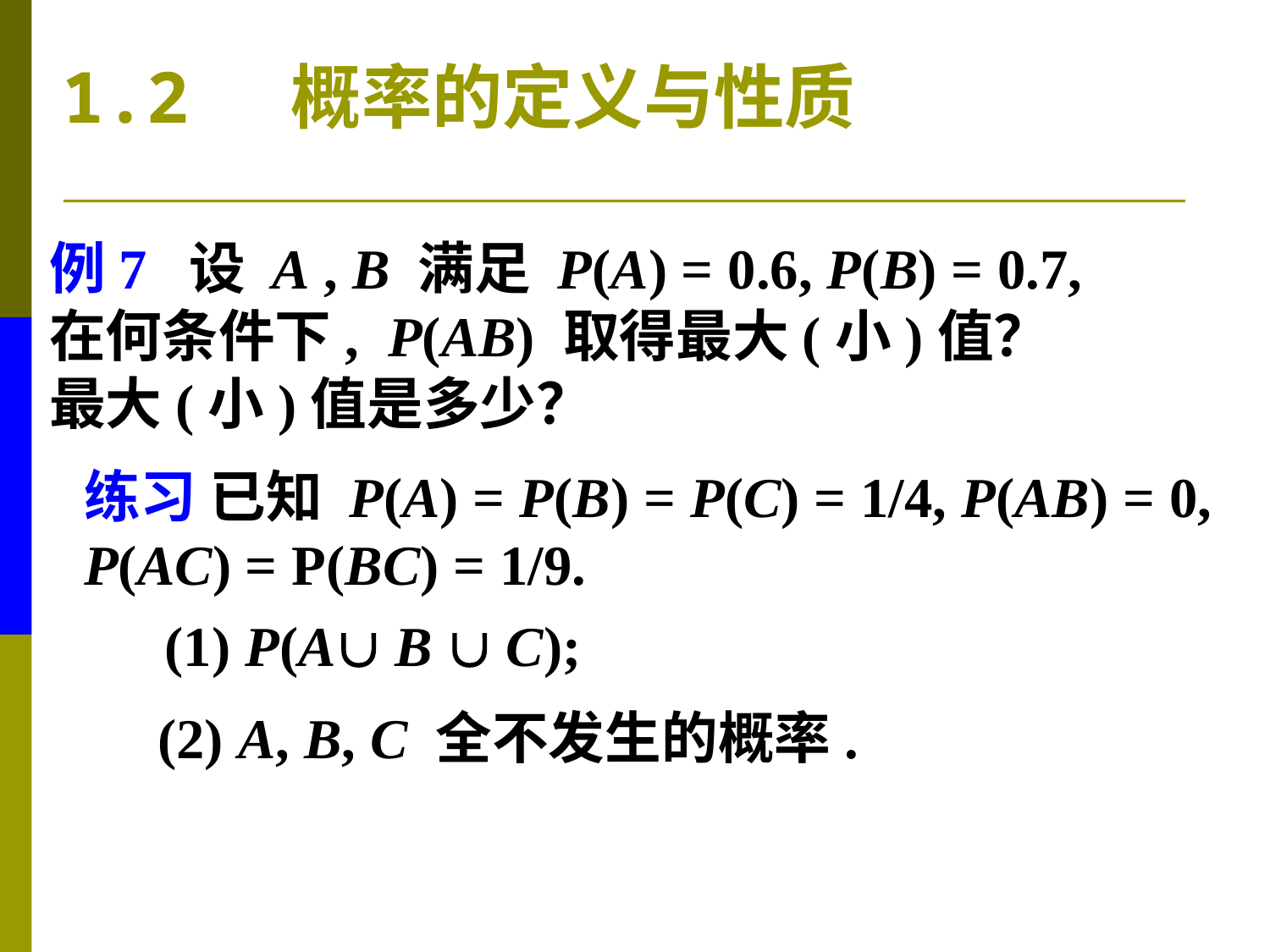

1.2  概率的定义与性质
例7  设 A , B 满足 P(A) = 0.6, P(B) = 0.7,
在何条件下,  P(AB) 取得最大(小)值？
最大(小)值是多少？
练习 已知 P(A) = P(B) = P(C) = 1/4, P(AB) = 0,
P(AC) = P(BC) = 1/9.
(1) P(A∪ B ∪ C);
(2) A, B, C 全不发生的概率.